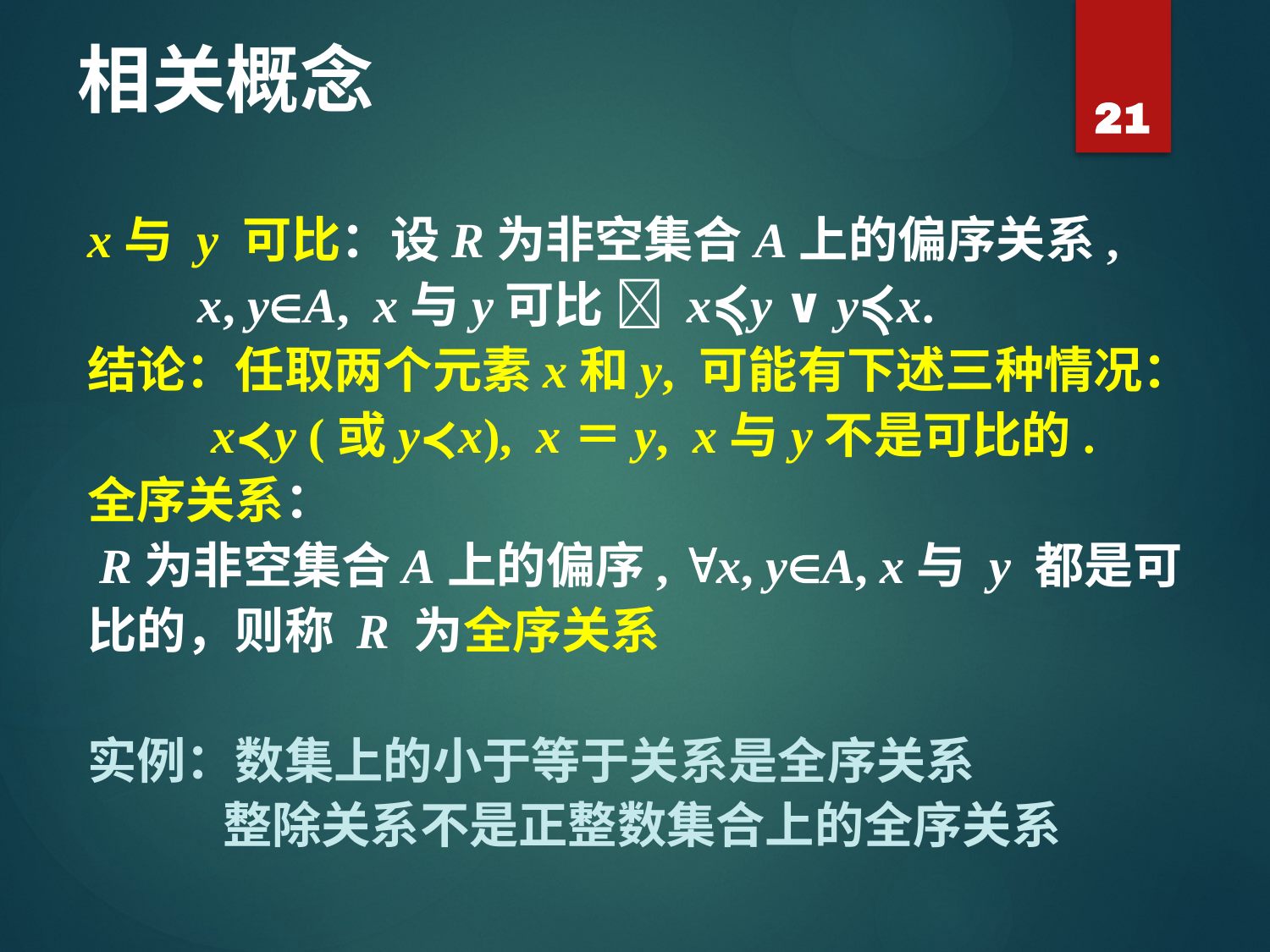

# 相关概念
21
x与 y 可比：设R为非空集合A上的偏序关系,
         x, y∈A,  x与y可比 ⇔ x≼y ∨ y≼x.
结论：任取两个元素x和y, 可能有下述三种情况：
          x≺y (或y≺x),  x＝y,  x与y不是可比的.
全序关系：
 R为非空集合A上的偏序, ∀x, y∈A, x与 y 都是可比的，则称 R 为全序关系

实例：数集上的小于等于关系是全序关系
           整除关系不是正整数集合上的全序关系